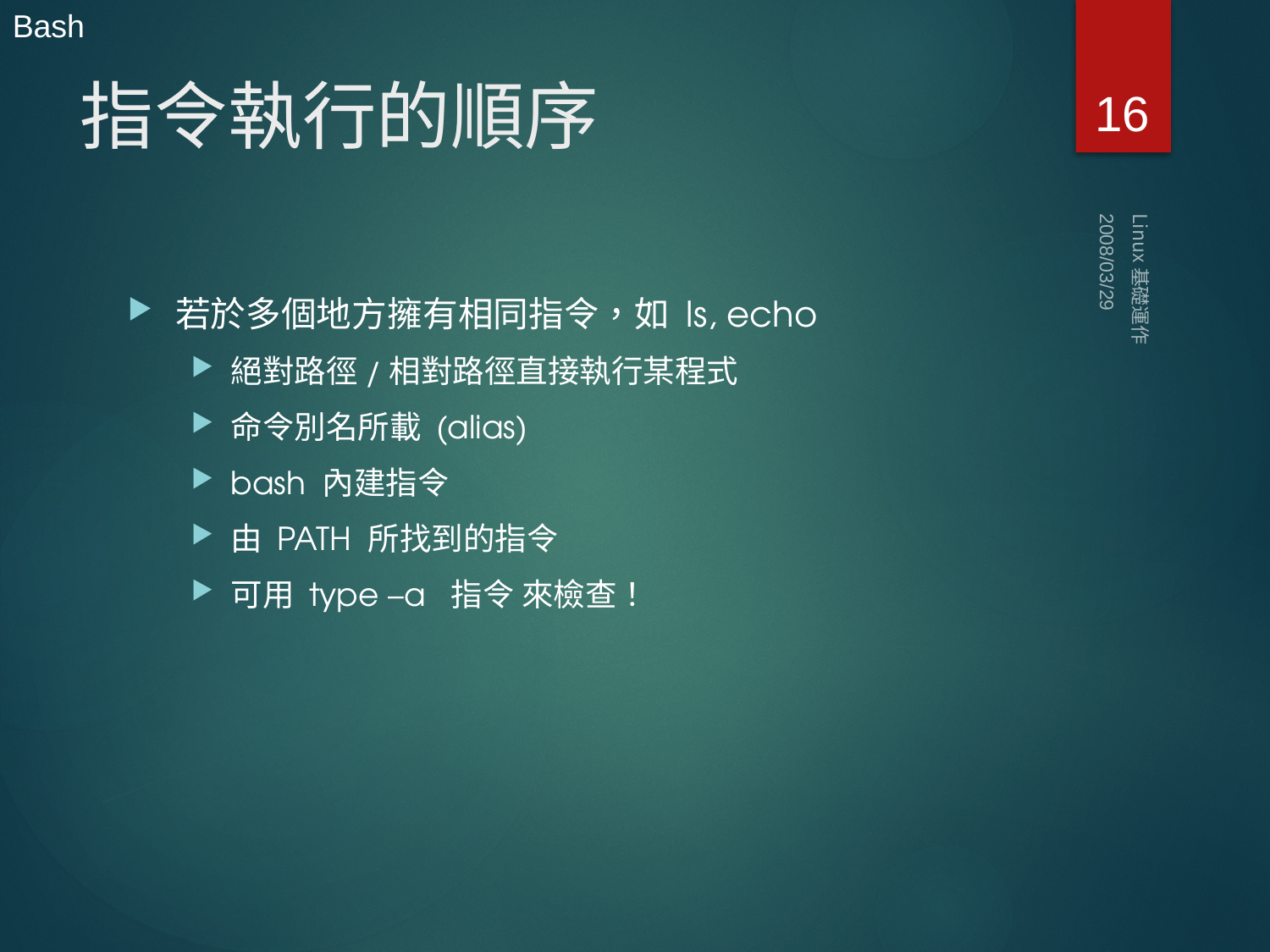

Bash
16
# 指令執行的順序
2008/03/29
若於多個地方擁有相同指令，如 ls, echo
絕對路徑/相對路徑直接執行某程式
命令別名所載 (alias)
bash 內建指令
由 PATH 所找到的指令
可用 type –a  指令 來檢查！
Linux 基礎運作